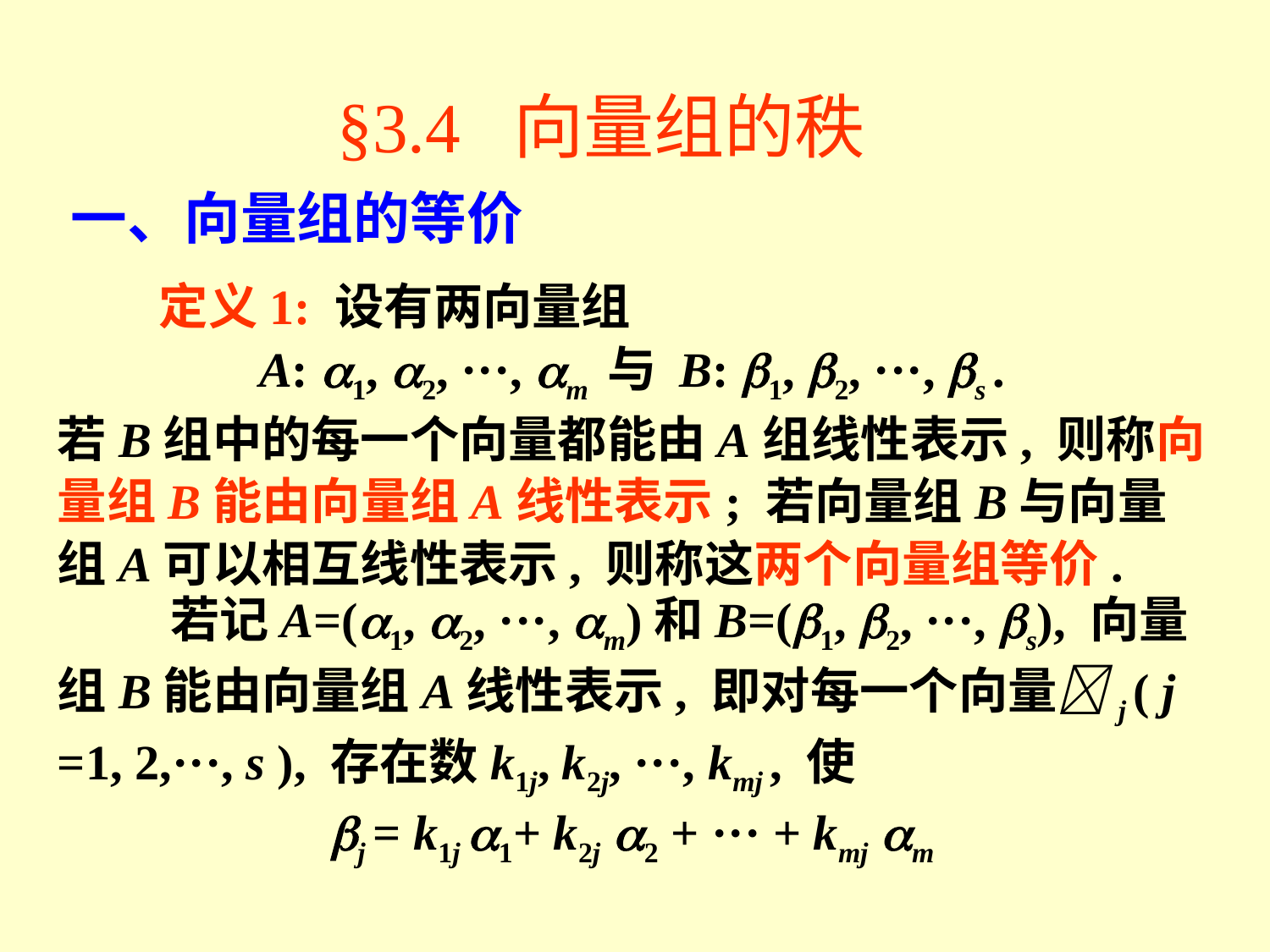

§3.4  向量组的秩
一、向量组的等价
        定义1: 设有两向量组
A: α1, α2, ···, αm 与 B: β1, β2, ···, βs .
若B组中的每一个向量都能由A组线性表示, 则称向量组B能由向量组A线性表示; 若向量组B与向量组A可以相互线性表示, 则称这两个向量组等价.
         若记A=(α1, α2, ···, αm)和B=(β1, β2, ···, βs), 向量组B能由向量组A线性表示, 即对每一个向量βj ( j =1, 2,···, s ), 存在数k1j, k2j, ···, kmj , 使
βj = k1j α1+ k2j α2 + ··· + kmj αm